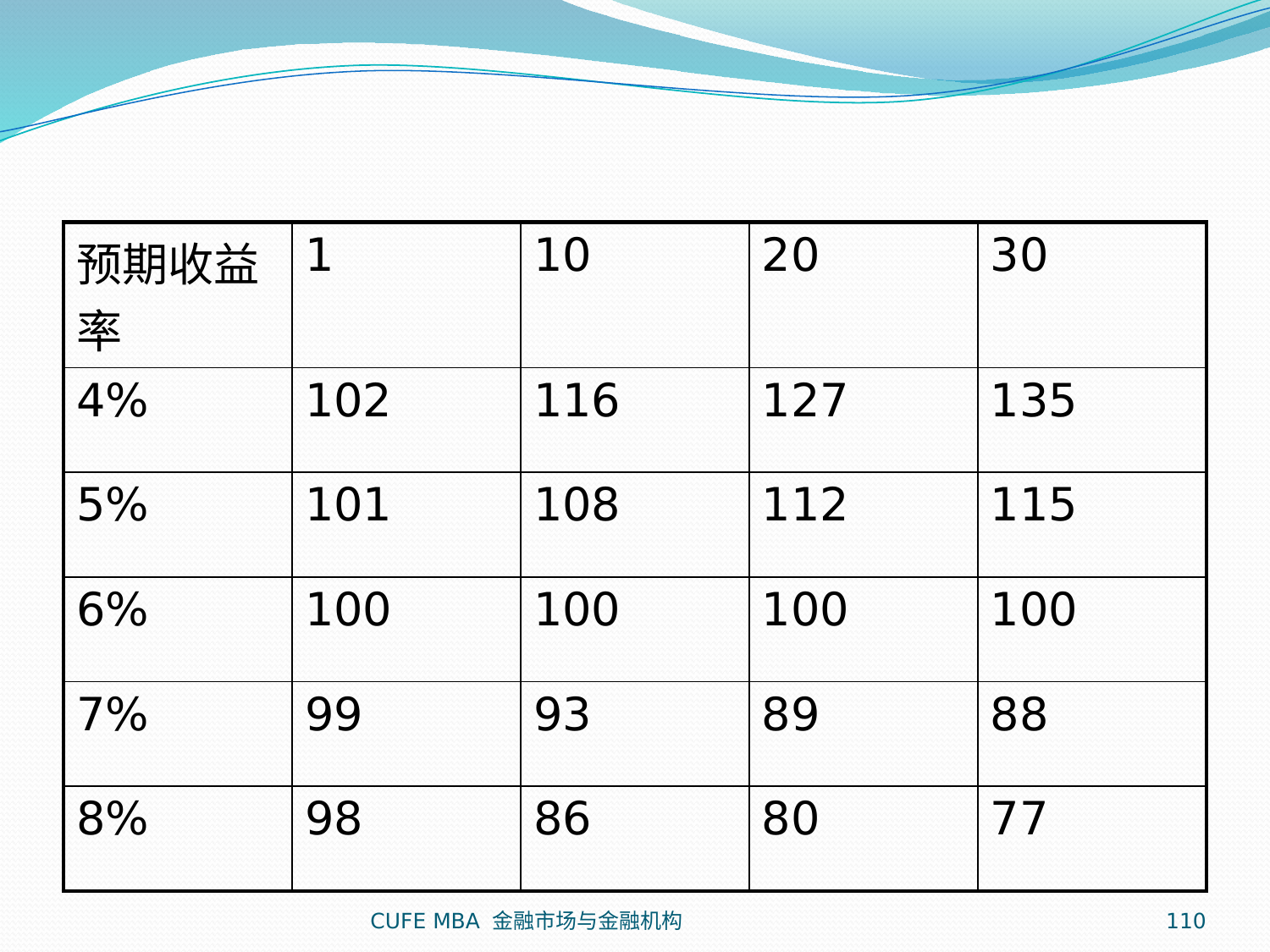

#
| 预期收益率 | 1 | 10 | 20 | 30 |
| --- | --- | --- | --- | --- |
| 4% | 102 | 116 | 127 | 135 |
| 5% | 101 | 108 | 112 | 115 |
| 6% | 100 | 100 | 100 | 100 |
| 7% | 99 | 93 | 89 | 88 |
| 8% | 98 | 86 | 80 | 77 |
CUFE MBA 金融市场与金融机构
110